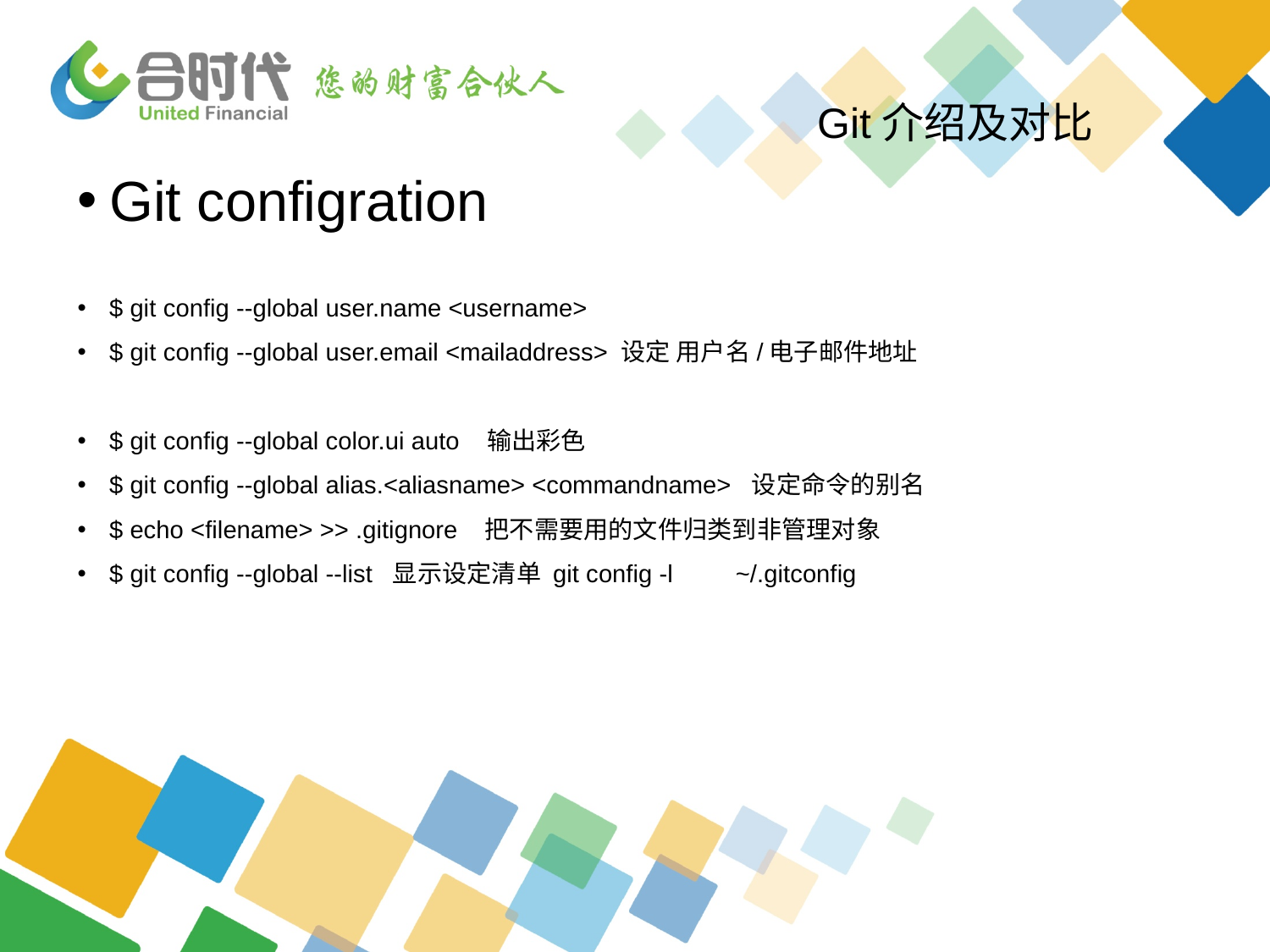

Git介绍及对比
Git configration

$ git config --global user.name <username>
$ git config --global user.email <mailaddress> 设定 用户名/电子邮件地址

$ git config --global color.ui auto   输出彩色
$ git config --global alias.<aliasname> <commandname>  设定命令的别名
$ echo <filename> >> .gitignore   把不需要用的文件归类到非管理对象
$ git config --global --list  显示设定清单 git config -l         ~/.gitconfig